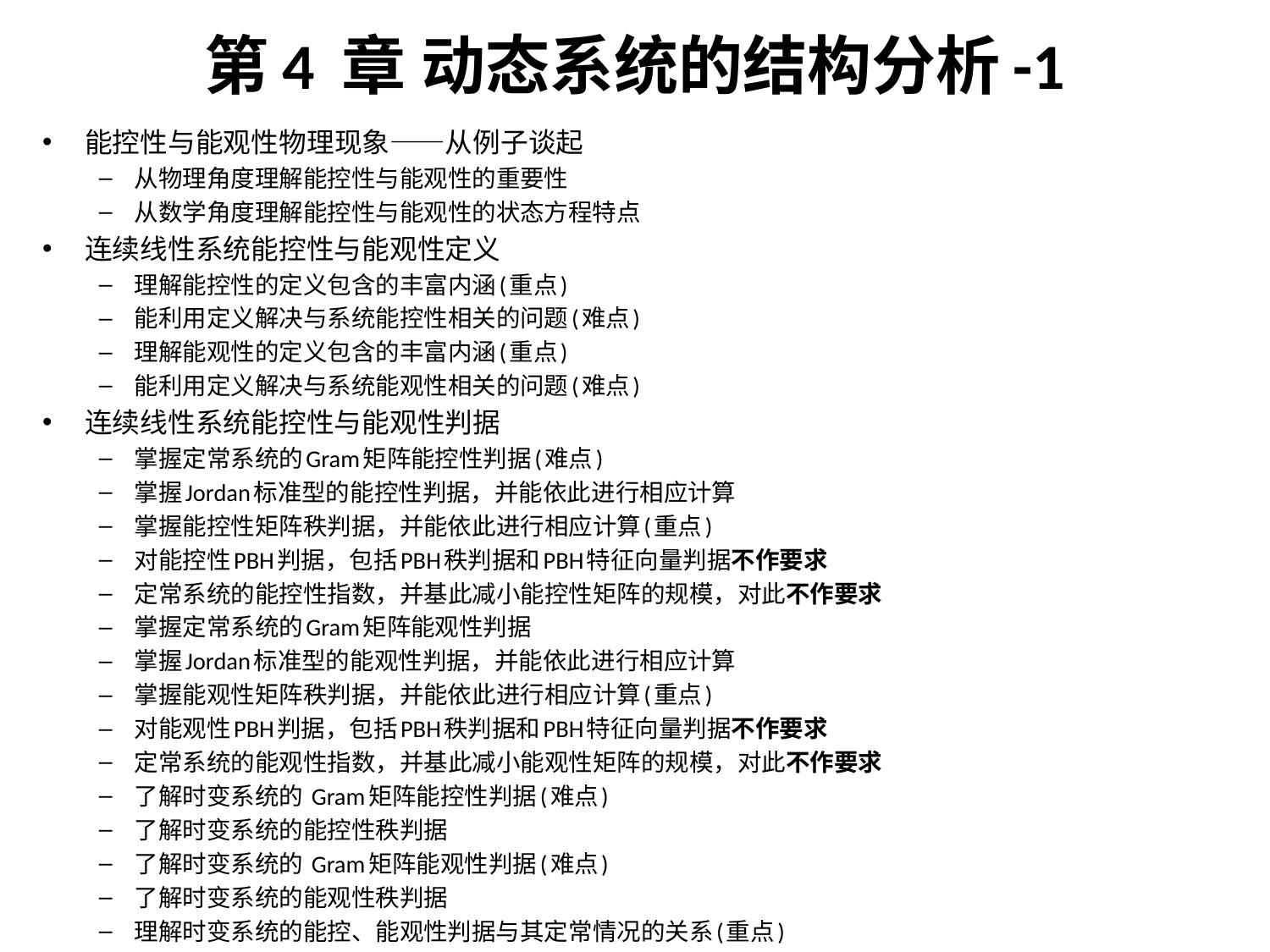

# 第4 章 动态系统的结构分析-1
能控性与能观性物理现象——从例子谈起
从物理角度理解能控性与能观性的重要性
从数学角度理解能控性与能观性的状态方程特点
连续线性系统能控性与能观性定义
理解能控性的定义包含的丰富内涵(重点)
能利用定义解决与系统能控性相关的问题(难点)
理解能观性的定义包含的丰富内涵(重点)
能利用定义解决与系统能观性相关的问题(难点)
连续线性系统能控性与能观性判据
掌握定常系统的Gram矩阵能控性判据(难点)
掌握Jordan标准型的能控性判据，并能依此进行相应计算
掌握能控性矩阵秩判据，并能依此进行相应计算(重点)
对能控性PBH判据，包括PBH秩判据和PBH特征向量判据不作要求
定常系统的能控性指数，并基此减小能控性矩阵的规模，对此不作要求
掌握定常系统的Gram矩阵能观性判据
掌握Jordan标准型的能观性判据，并能依此进行相应计算
掌握能观性矩阵秩判据，并能依此进行相应计算(重点)
对能观性PBH判据，包括PBH秩判据和PBH特征向量判据不作要求
定常系统的能观性指数，并基此减小能观性矩阵的规模，对此不作要求
了解时变系统的 Gram矩阵能控性判据(难点)
了解时变系统的能控性秩判据
了解时变系统的 Gram矩阵能观性判据(难点)
了解时变系统的能观性秩判据
理解时变系统的能控、能观性判据与其定常情况的关系(重点)